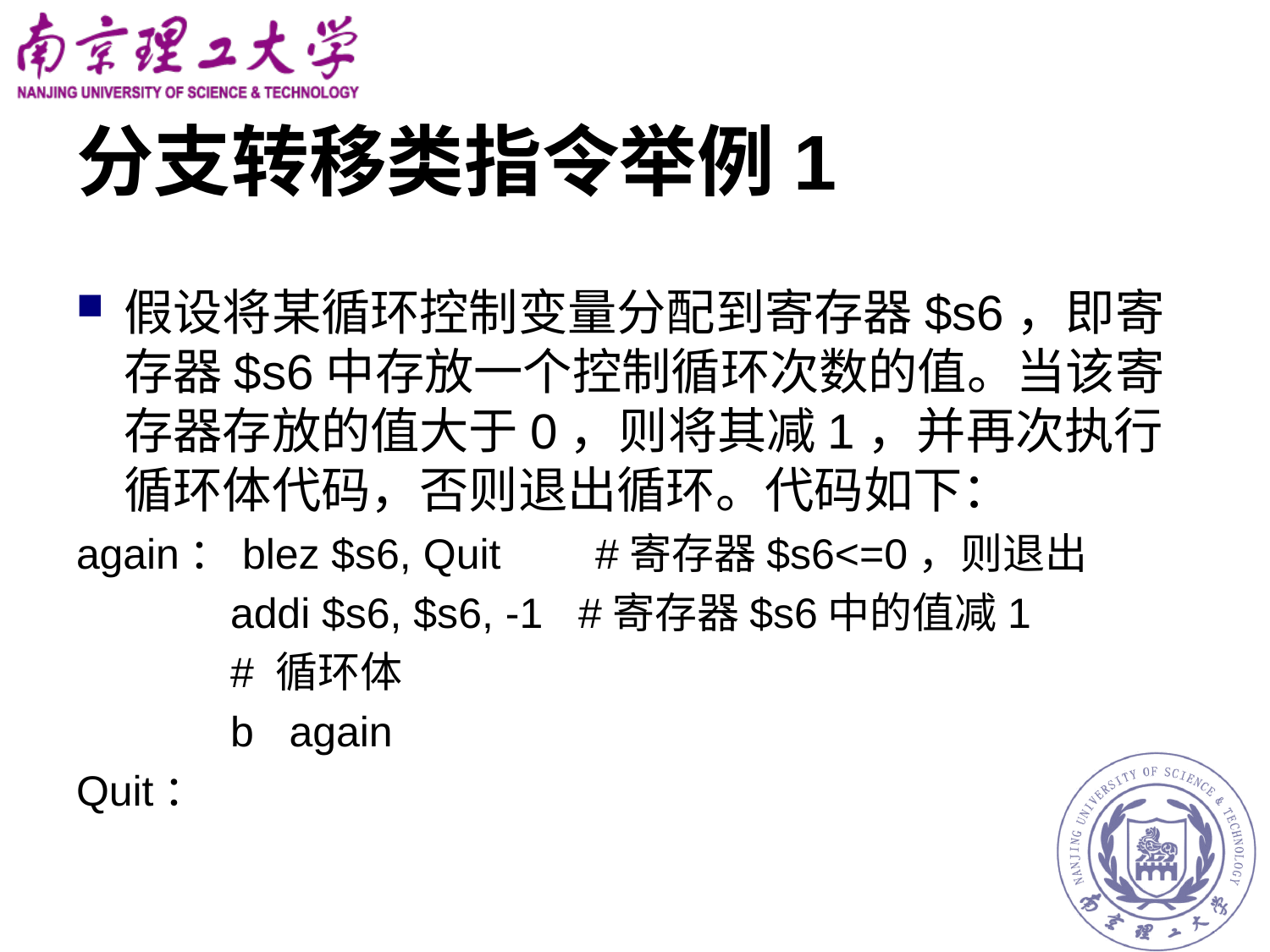

# 分支转移类指令举例1
假设将某循环控制变量分配到寄存器$s6，即寄存器$s6中存放一个控制循环次数的值。当该寄存器存放的值大于0，则将其减1，并再次执行循环体代码，否则退出循环。代码如下：
again：blez $s6, Quit        #寄存器$s6<=0，则退出
             addi $s6, $s6, -1   #寄存器$s6中的值减1
             # 循环体
             b   again
Quit：